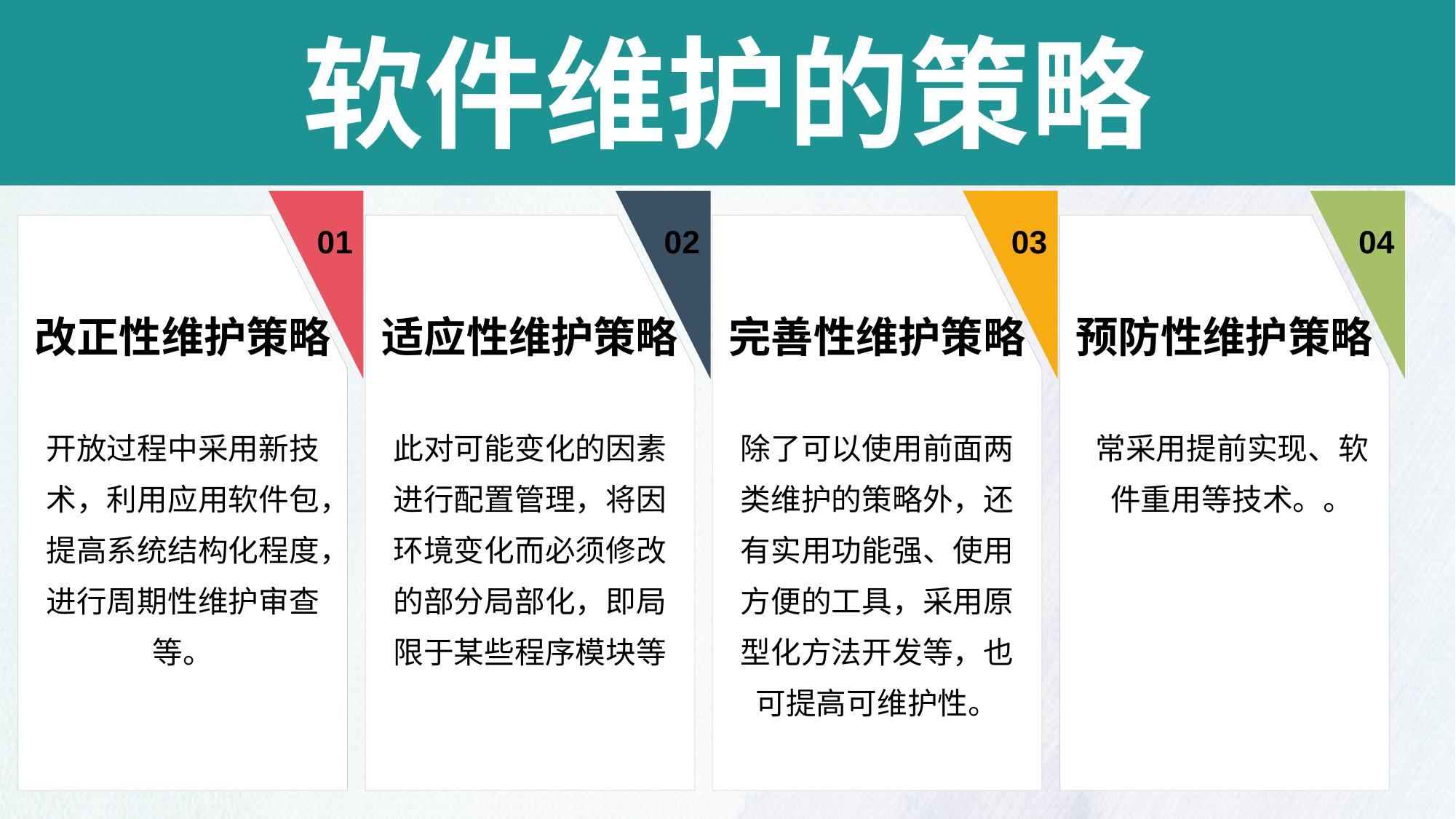

软件维护的策略
02

适应性维护策略
此对可能变化的因素进行配置管理，将因环境变化而必须修改的部分局部化，即局限于某些程序模块等
03

完善性维护策略

04

预防性维护策略

01

改正性维护策略
开放过程中采用新技术，利用应用软件包，提高系统结构化程度，进行周期性维护审查等。
除了可以使用前面两类维护的策略外，还有实用功能强、使用方便的工具，采用原型化方法开发等，也可提高可维护性。

常采用提前实现、软件重用等技术。。